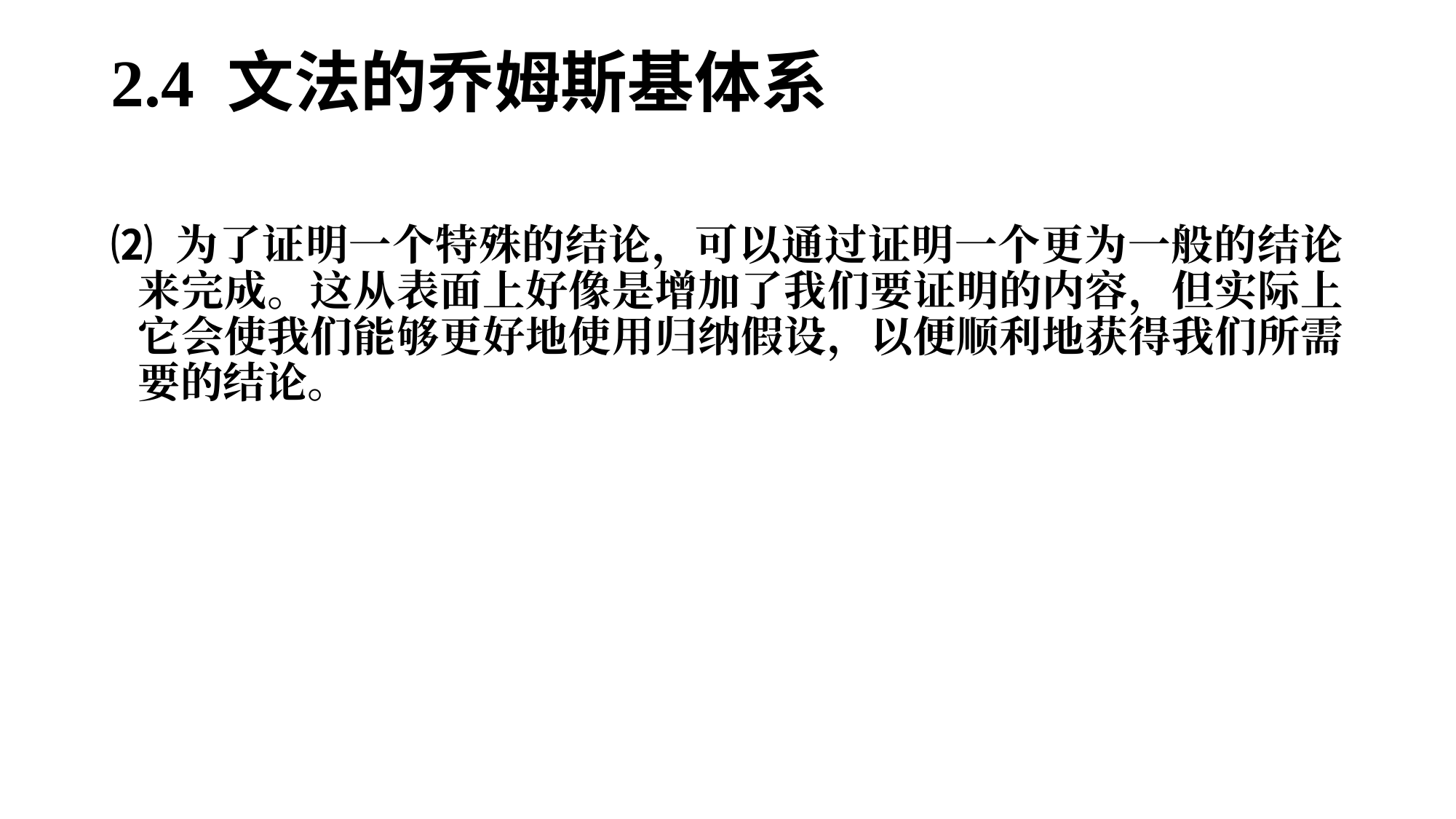

# 2.4 文法的乔姆斯基体系
⑵ 为了证明一个特殊的结论，可以通过证明一个更为一般的结论来完成。这从表面上好像是增加了我们要证明的内容，但实际上它会使我们能够更好地使用归纳假设，以便顺利地获得我们所需要的结论。
22